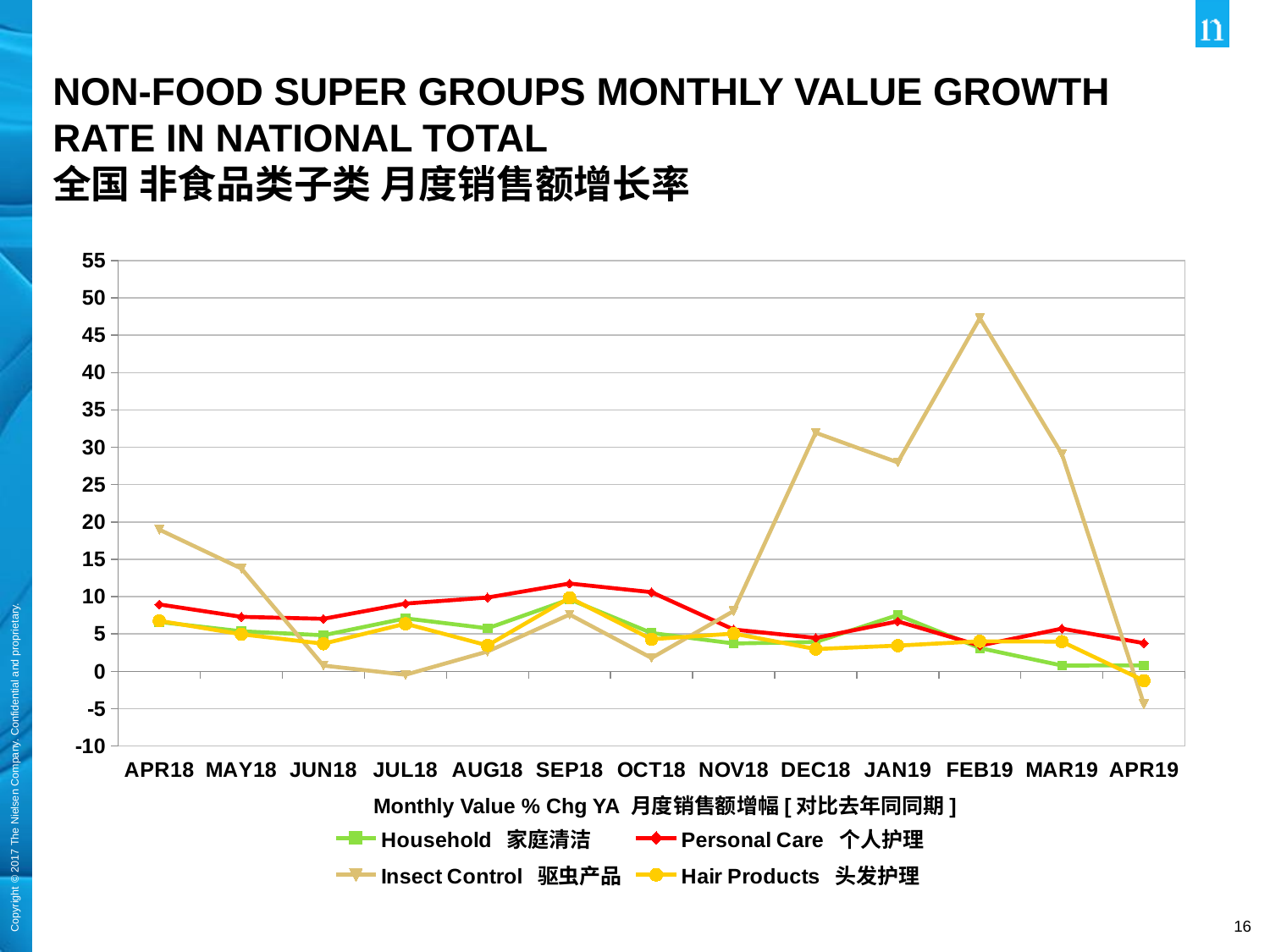

Non-Food Super Groups Monthly Value Growth Rate in National Total
全国 非食品类子类 月度销售额增长率

### Chart

| Category | Household  家庭清洁 | Personal Care  个人护理 | Insect Control  驱虫产品 | Hair Products  头发护理 |
|---|---|---|---|---|
| APR18 | 6.613757732 | 8.960341965 | 18.979118482 | 6.766059017 |
| MAY18 | 5.367801839 | 7.303446477 | 13.771983576 | 4.966985125 |
| JUN18 | 4.83237528 | 7.034076132 | 0.7778956 | 3.702839891 |
| JUL18 | 7.092219019 | 9.073466134 | -0.451041277 | 6.378330543 |
| AUG18 | 5.765128786 | 9.884319115 | 2.65797802 | 3.473399283 |
| SEP18 | 9.644006384 | 11.757047289 | 7.609460472 | 9.852197728 |
| OCT18 | 5.132352764 | 10.599109767 | 1.7872479 | 4.301749385 |
| NOV18 | 3.737420186 | 5.601933591 | 8.086619084 | 5.06271055 |
| DEC18 | 3.929170352 | 4.482171977 | 31.953827661 | 2.985577546 |
| JAN19 | 7.536907337 | 6.696219874 | 27.977485995 | 3.445626045 |
| FEB19 | 3.121855808 | 3.455153069 | 47.287998969 | 4.027712659 |
| MAR19 | 0.788262343 | 5.72085224 | 29.096267068 | 3.978701644 |
| APR19 | 0.795352158 | 3.776315237 | -4.392703656 | -1.242132439 |
Monthly Value % Chg YA 月度销售额增幅[对比去年同同期]